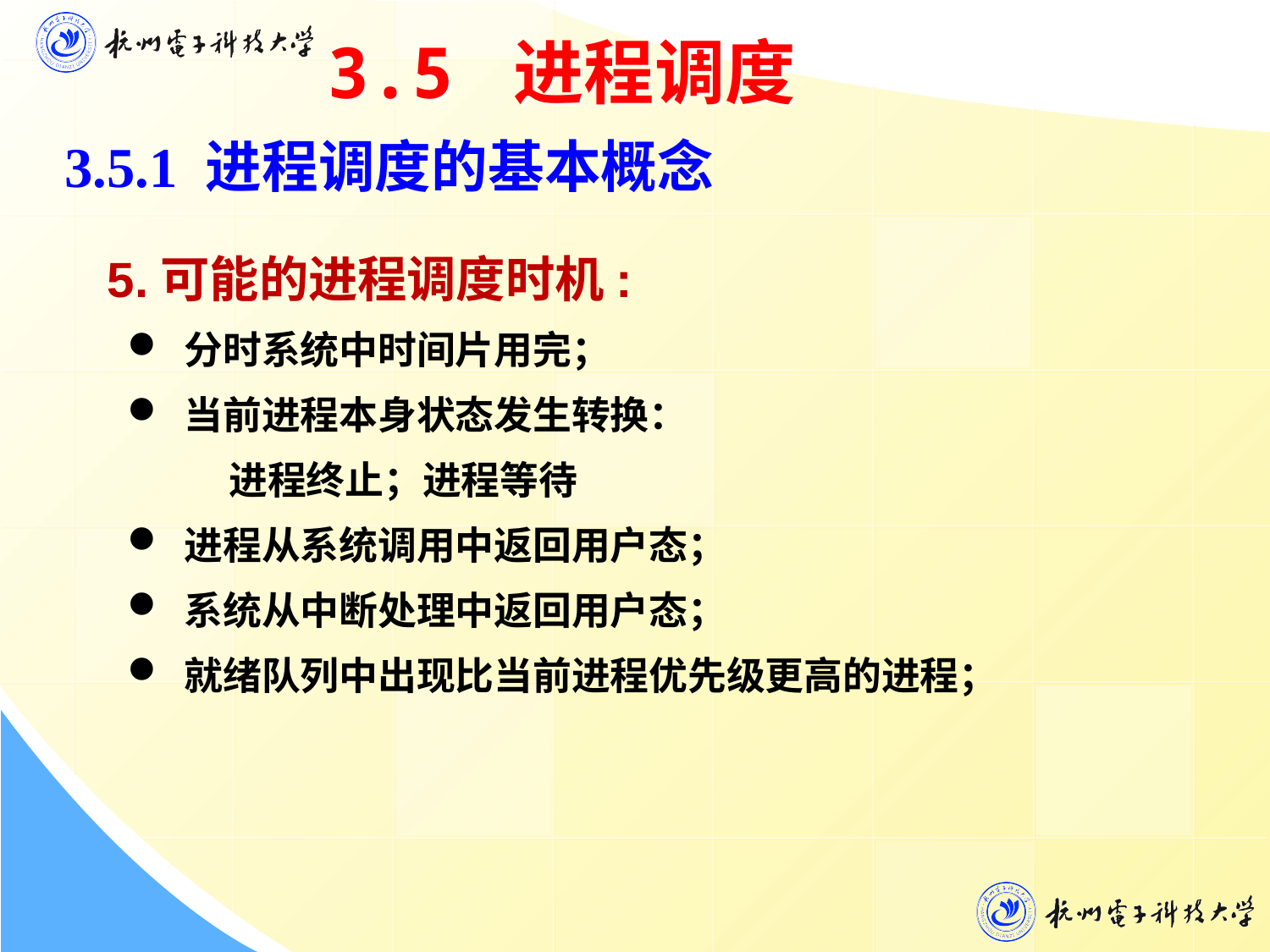

3.5 进程调度
3.5.1 进程调度的基本概念
5.可能的进程调度时机:
 分时系统中时间片用完；
 当前进程本身状态发生转换：
       进程终止；进程等待
 进程从系统调用中返回用户态；
 系统从中断处理中返回用户态；
 就绪队列中出现比当前进程优先级更高的进程；